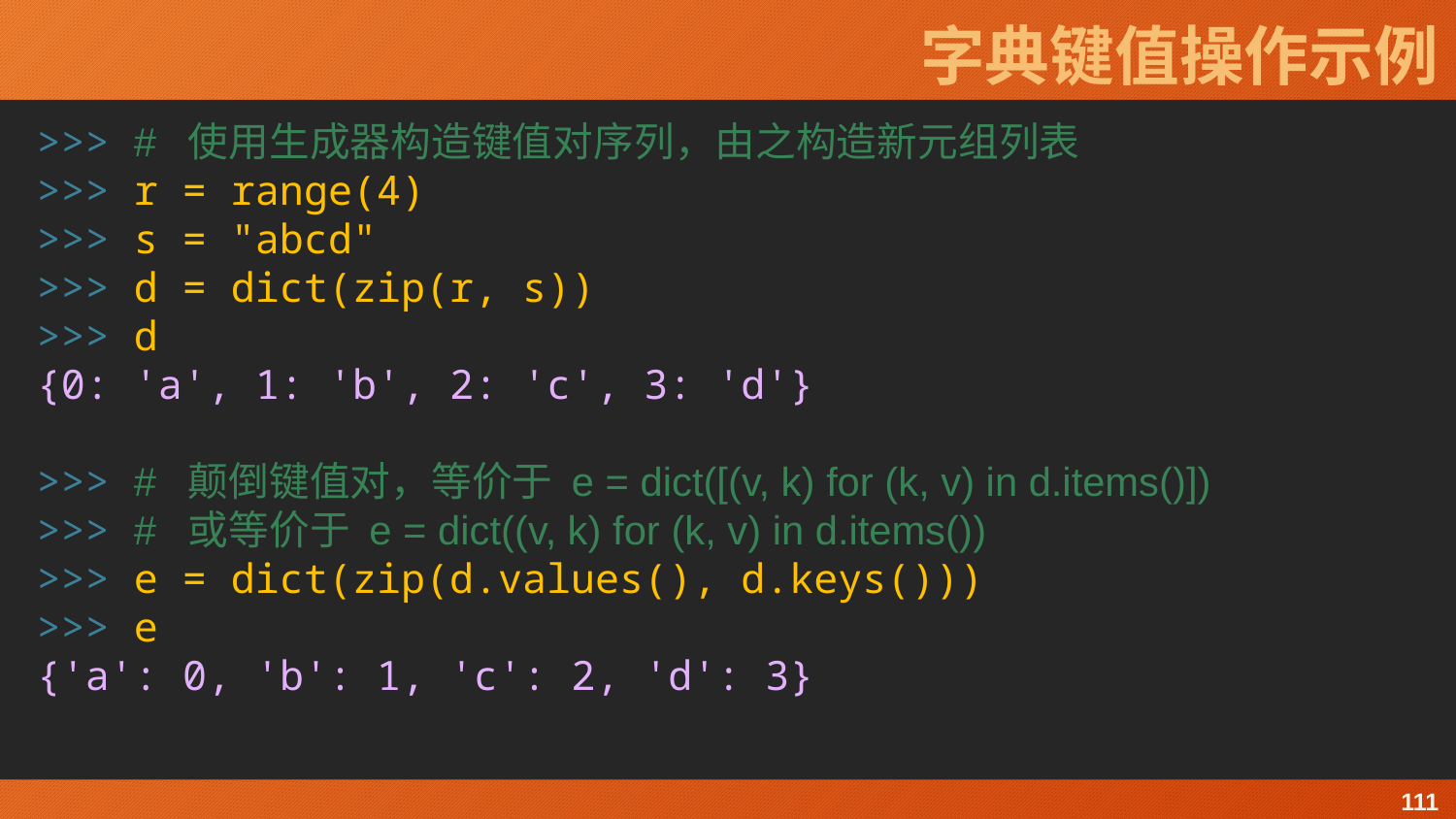

# 字典键值操作示例
>>> #  使用生成器构造键值对序列，由之构造新元组列表
>>> r = range(4)
>>> s = "abcd"
>>> d = dict(zip(r, s))
>>> d
{0: 'a', 1: 'b', 2: 'c', 3: 'd'}

>>> #  颠倒键值对，等价于 e = dict([(v, k) for (k, v) in d.items()])
>>> #  或等价于 e = dict((v, k) for (k, v) in d.items())
>>> e = dict(zip(d.values(), d.keys()))
>>> e
{'a': 0, 'b': 1, 'c': 2, 'd': 3}

111